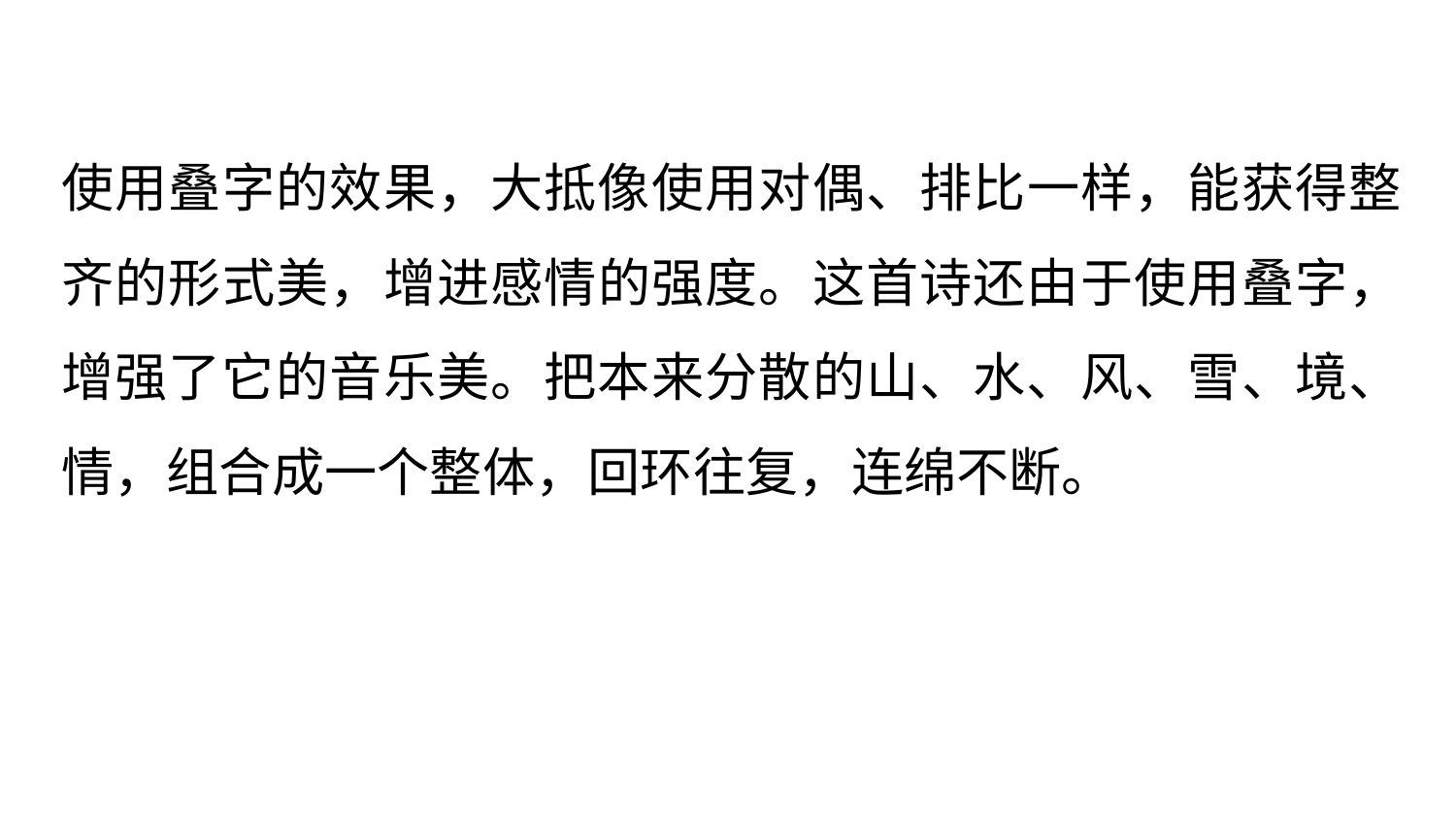

使用叠字的效果，大抵像使用对偶、排比一样，能获得整齐的形式美，增进感情的强度。这首诗还由于使用叠字，增强了它的音乐美。把本来分散的山、水、风、雪、境、情，组合成一个整体，回环往复，连绵不断。